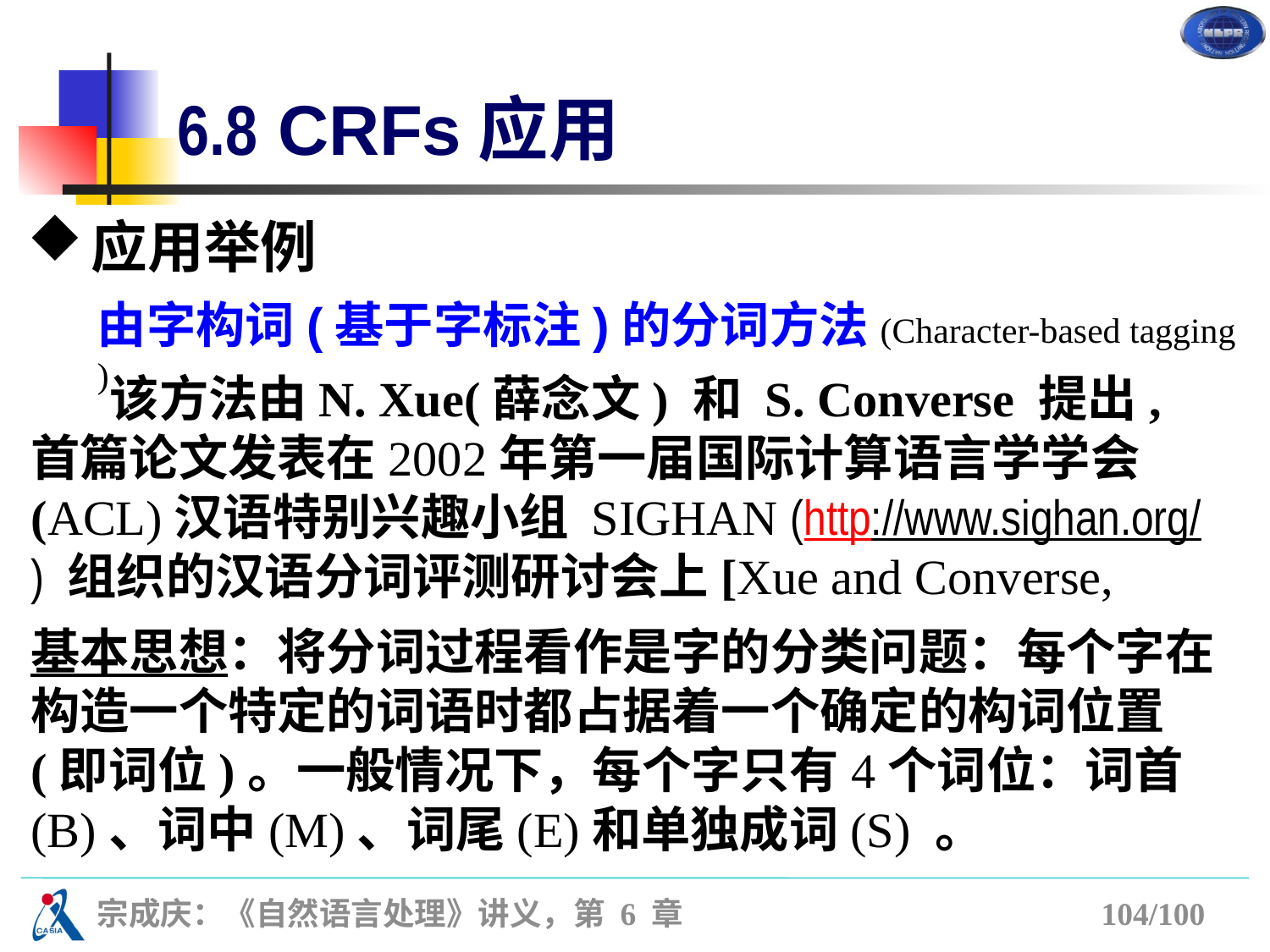

# 6.8 CRFs应用
应用举例
由字构词(基于字标注)的分词方法(Character-based tagging )
      该方法由N. Xue(薛念文) 和 S. Converse 提出,  首篇论文发表在2002年第一届国际计算语言学学会(ACL)汉语特别兴趣小组 SIGHAN (http://www.sighan.org/) 组织的汉语分词评测研讨会上[Xue and Converse, 2002]。
基本思想：将分词过程看作是字的分类问题：每个字在构造一个特定的词语时都占据着一个确定的构词位置(即词位)。一般情况下，每个字只有4个词位：词首(B)、词中(M)、词尾(E)和单独成词(S) 。